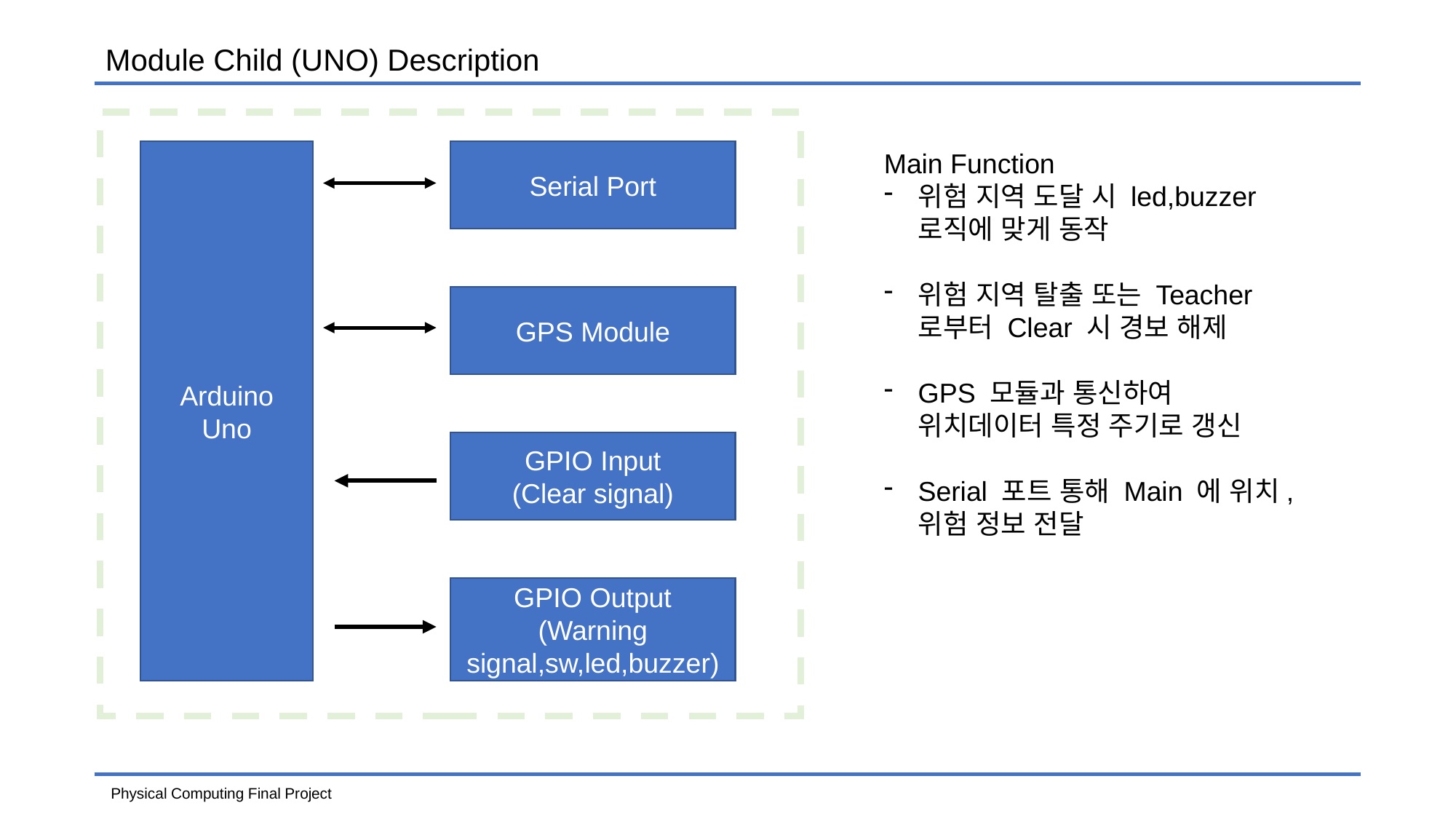

Module Child (UNO) Description

Serial Port
Main Function
위험 지역 도달 시 led,buzzer 로직에 맞게 동작

위험 지역 탈출 또는 Teacher 로부터 Clear 시 경보 해제

GPS 모듈과 통신하여 위치데이터 특정 주기로 갱신

Serial 포트 통해 Main 에 위치,위험 정보 전달

Arduino
Uno
GPS Module
GPIO Input
(Clear signal)
GPIO Output
(Warning signal,sw,led,buzzer)
Physical Computing Final Project